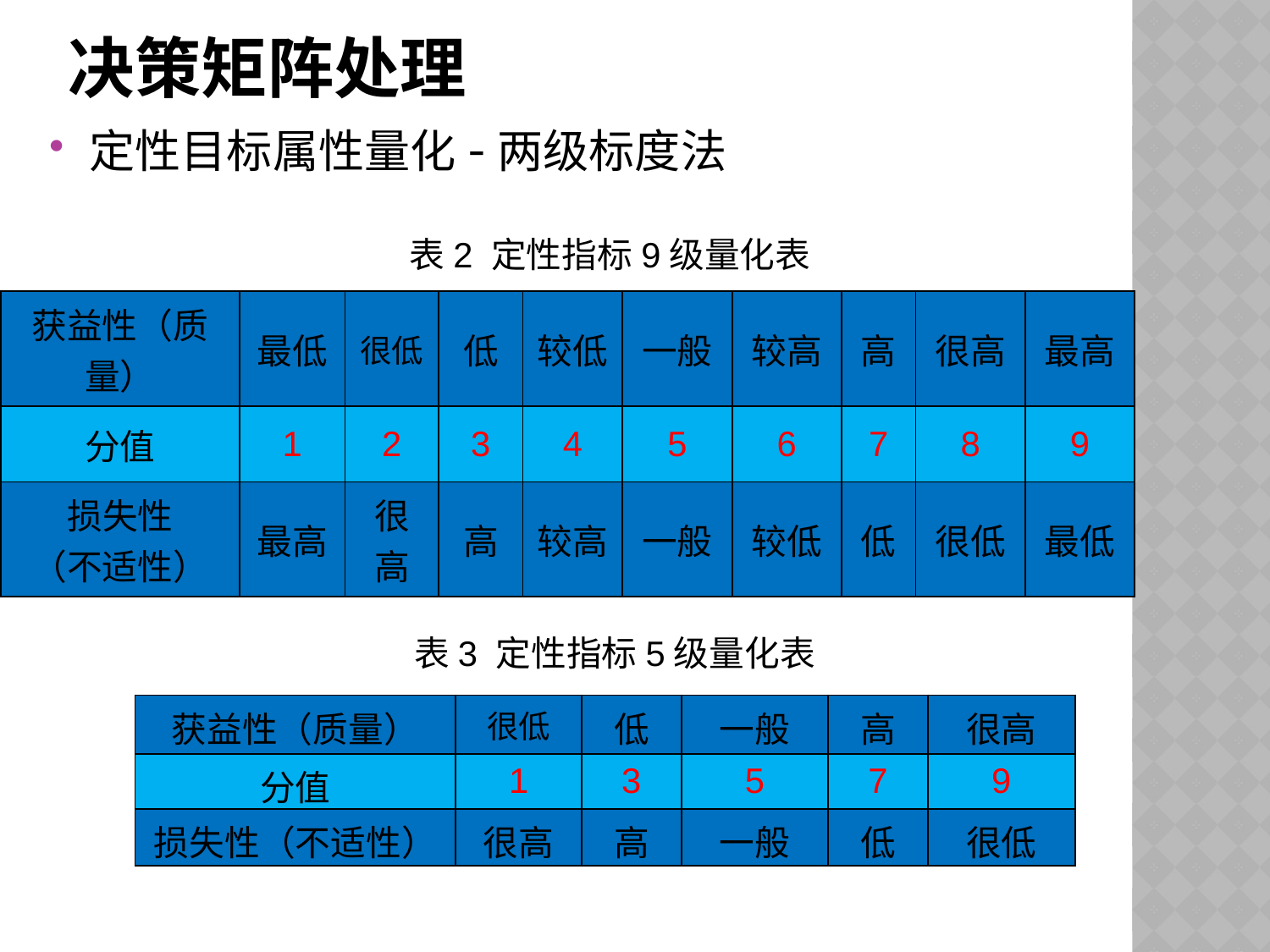

# 决策矩阵处理
定性目标属性量化-两级标度法
表2 定性指标9级量化表
| 获益性（质量） | 最低 | 很低 | 低 | 较低 | 一般 | 较高 | 高 | 很高 | 最高 |
| --- | --- | --- | --- | --- | --- | --- | --- | --- | --- |
| 分值 | 1 | 2 | 3 | 4 | 5 | 6 | 7 | 8 | 9 |
| 损失性 （不适性） | 最高 | 很高 | 高 | 较高 | 一般 | 较低 | 低 | 很低 | 最低 |
表3 定性指标5级量化表
| 获益性（质量） | 很低 | 低 | 一般 | 高 | 很高 |
| --- | --- | --- | --- | --- | --- |
| 分值 | 1 | 3 | 5 | 7 | 9 |
| 损失性（不适性） | 很高 | 高 | 一般 | 低 | 很低 |